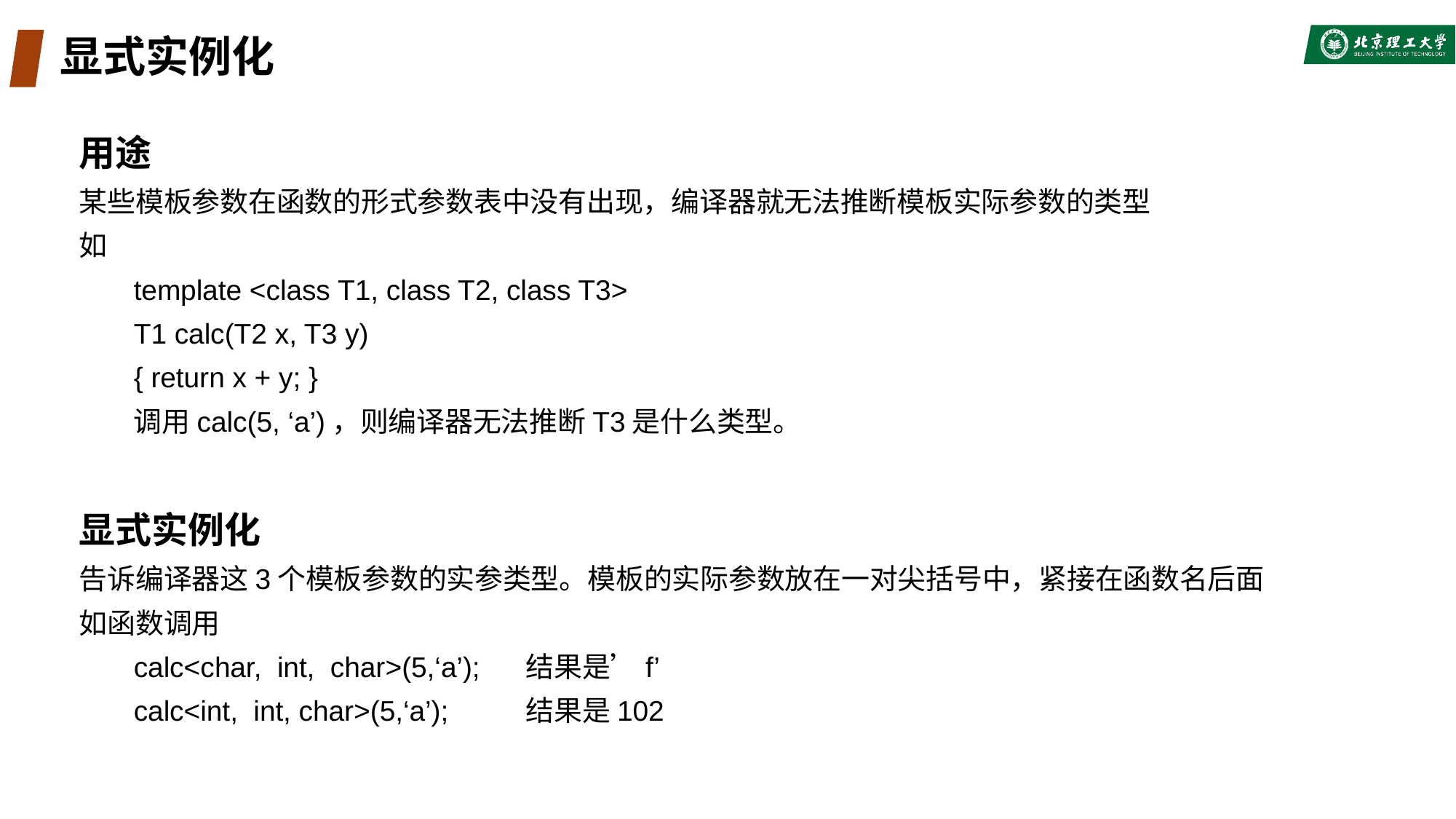

# 显式实例化
用途
某些模板参数在函数的形式参数表中没有出现，编译器就无法推断模板实际参数的类型
如
template <class T1, class T2, class T3>
T1 calc(T2 x, T3 y)
{ return x + y; }
调用calc(5, ‘a’)，则编译器无法推断T3是什么类型。

显式实例化
告诉编译器这3个模板参数的实参类型。模板的实际参数放在一对尖括号中，紧接在函数名后面
如函数调用
calc<char,  int,  char>(5,‘a’);     结果是’f’
calc<int,  int, char>(5,‘a’);         结果是102